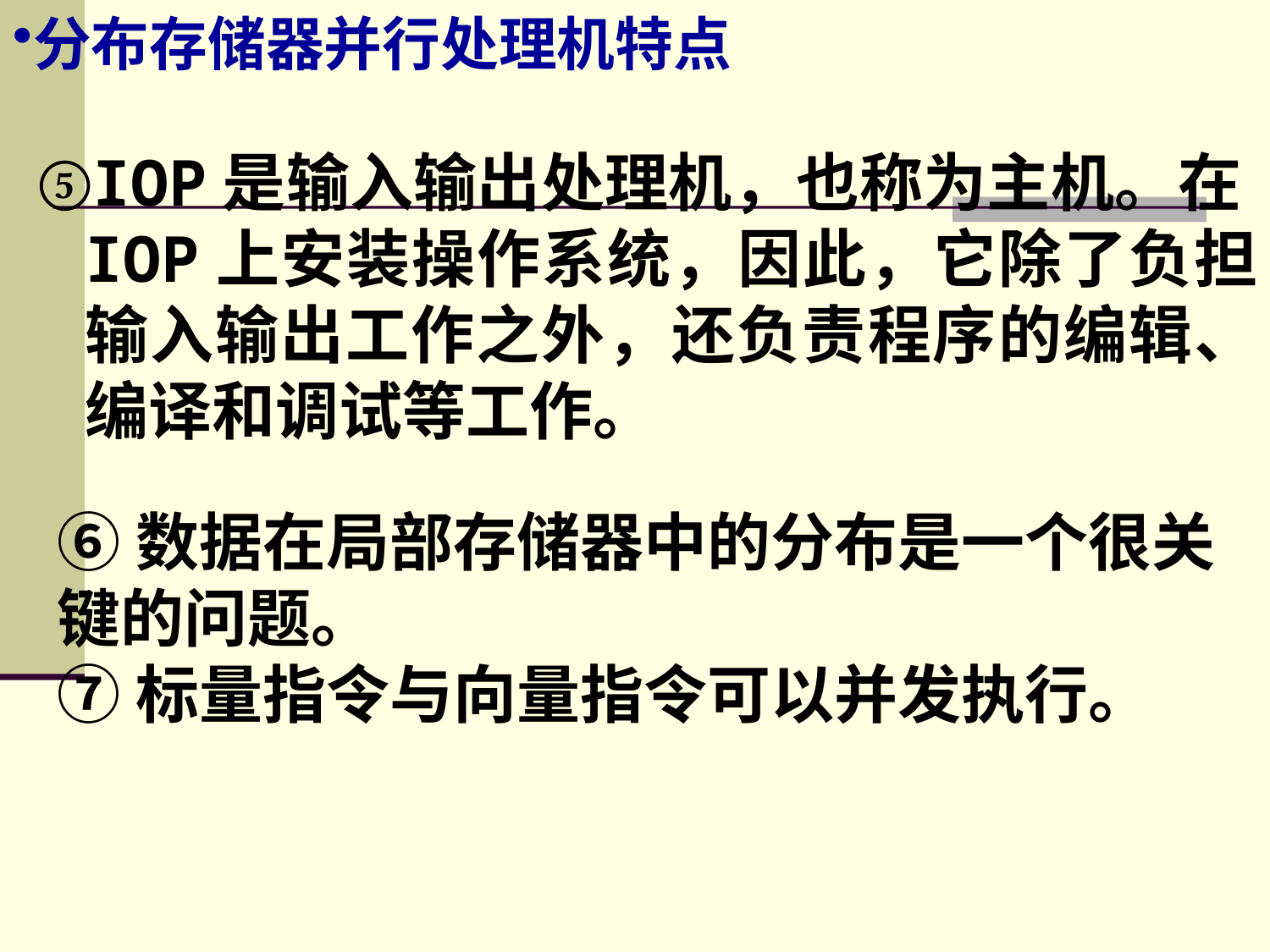

# 分布存储器并行处理机特点
⑤IOP是输入输出处理机，也称为主机。在IOP上安装操作系统，因此，它除了负担输入输出工作之外，还负责程序的编辑、编译和调试等工作。
⑥数据在局部存储器中的分布是一个很关键的问题。
⑦标量指令与向量指令可以并发执行。
12